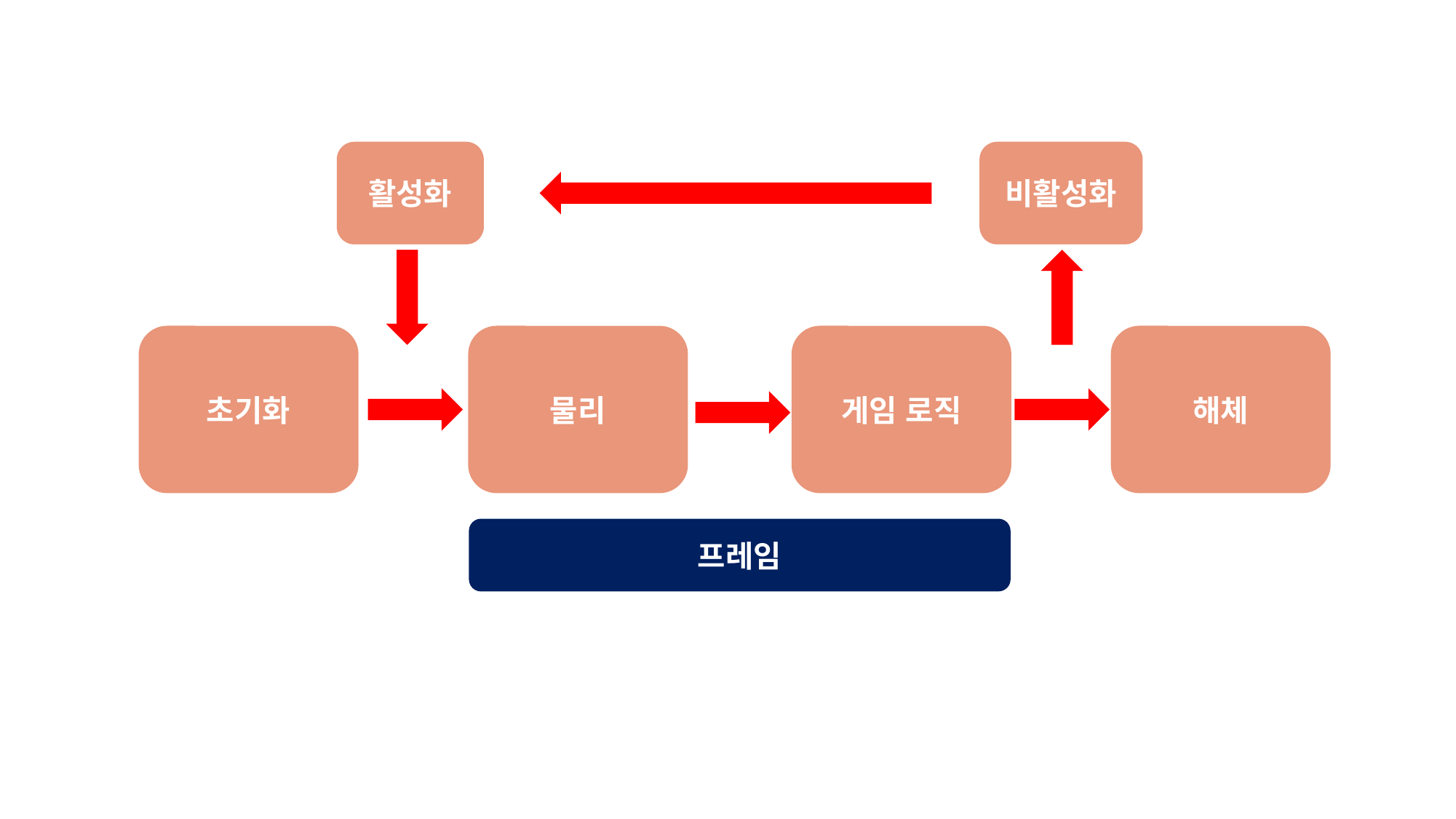

활성화
비활성화

초기화
물리
게임 로직
해체

프레임